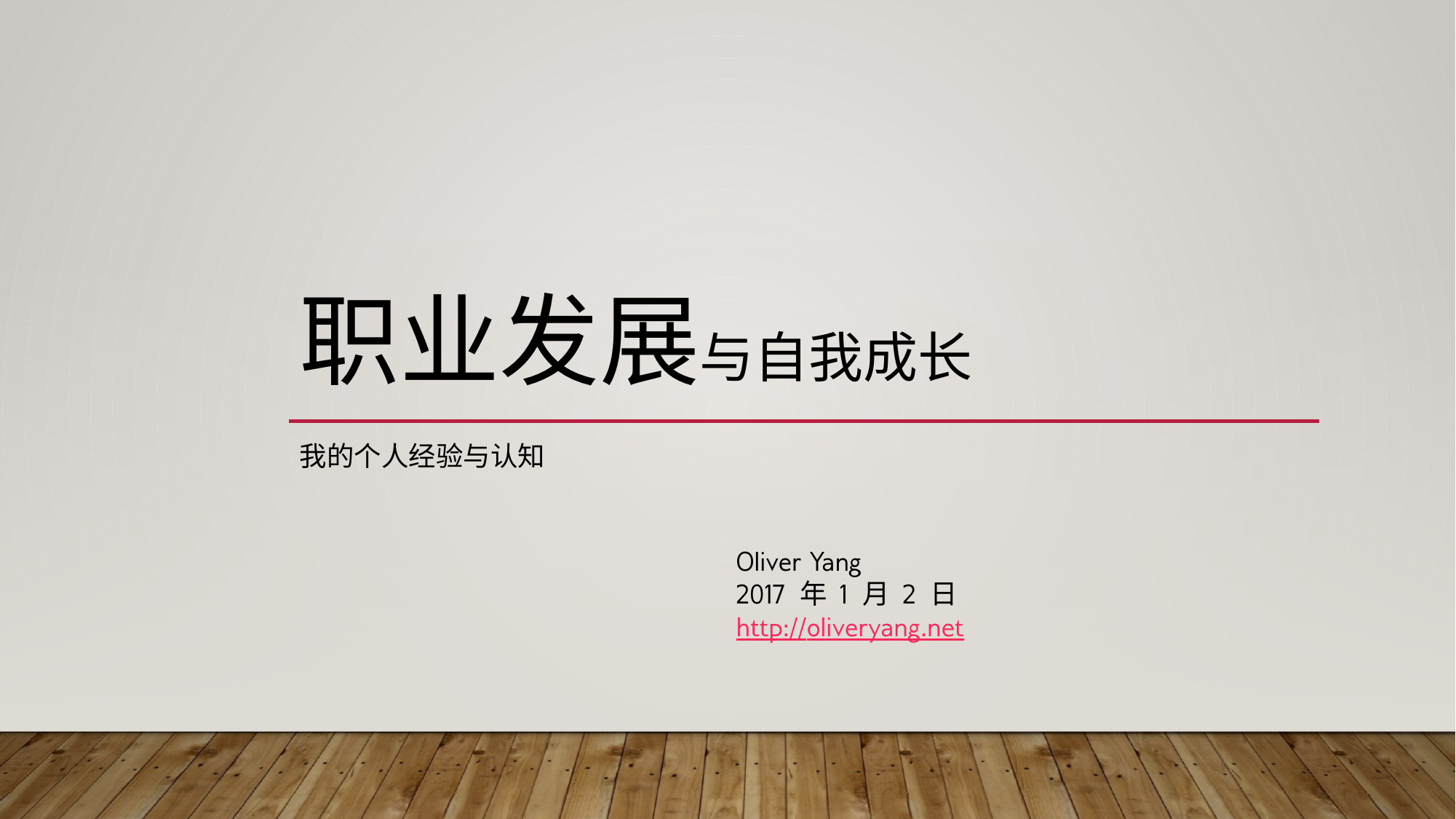

# 职业发展与自我成长
我的个人经验与认知
Oliver Yang
2017 年 1 月 2 日
http://oliveryang.net